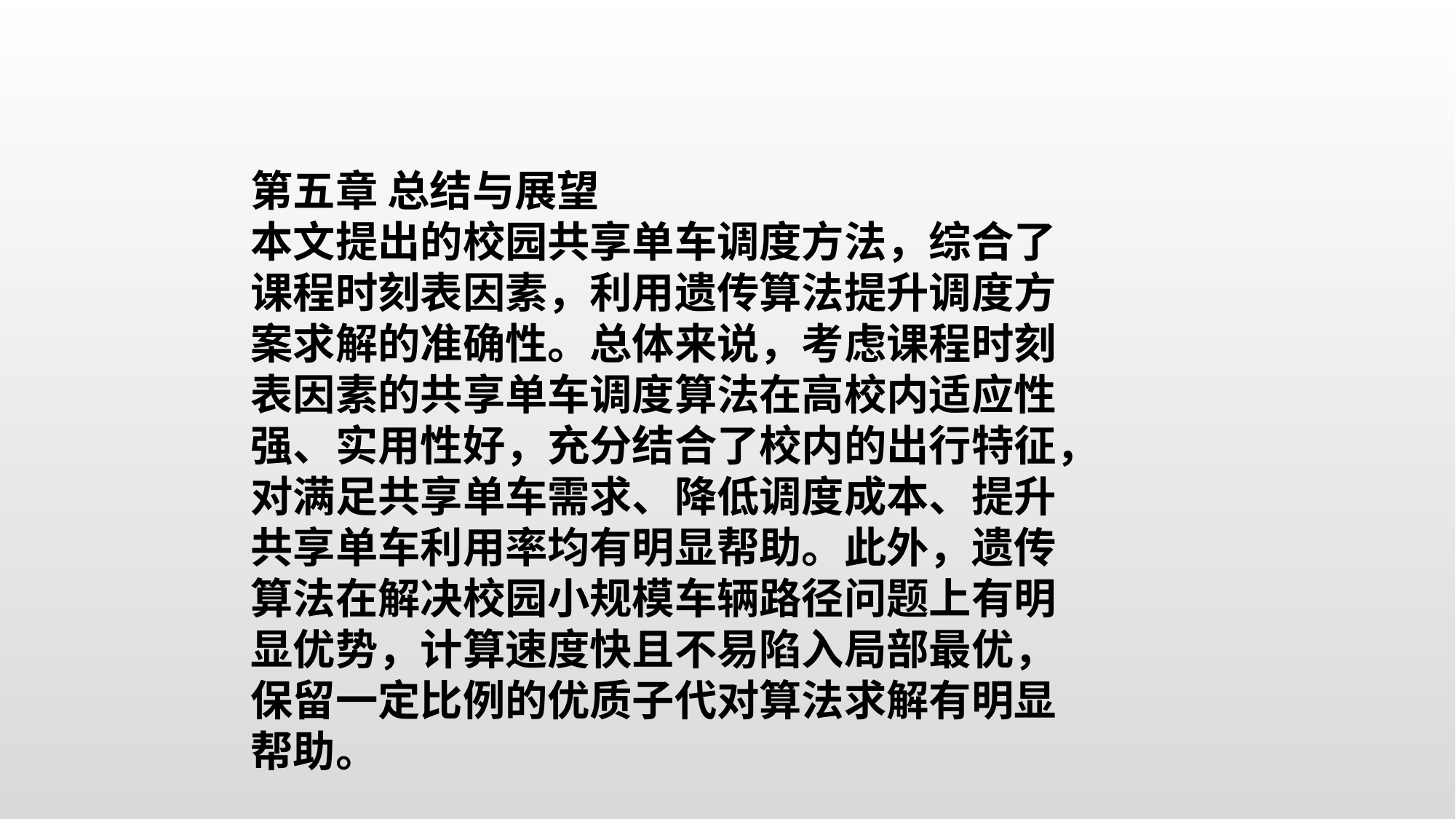

第五章 总结与展望本文提出的校园共享单车调度方法，综合了课程时刻表因素，利用遗传算法提升调度方案求解的准确性。总体来说，考虑课程时刻表因素的共享单车调度算法在高校内适应性强、实用性好，充分结合了校内的出行特征，对满足共享单车需求、降低调度成本、提升共享单车利用率均有明显帮助。此外，遗传算法在解决校园小规模车辆路径问题上有明显优势，计算速度快且不易陷入局部最优，保留一定比例的优质子代对算法求解有明显帮助。